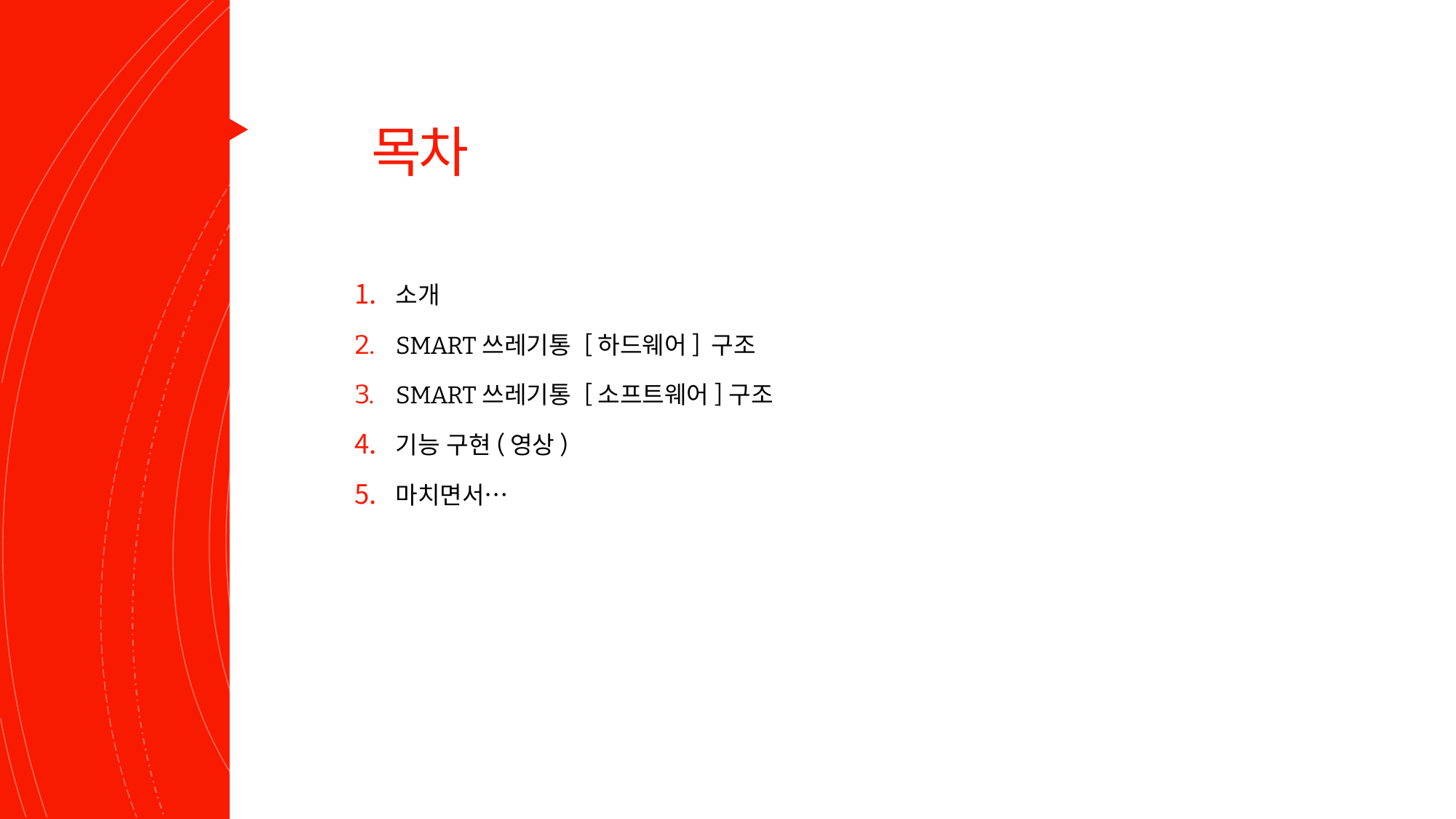

# 목차

소개
SMART쓰레기통 [하드웨어] 구조
SMART쓰레기통 [소프트웨어]구조
기능 구현(영상)
마치면서…